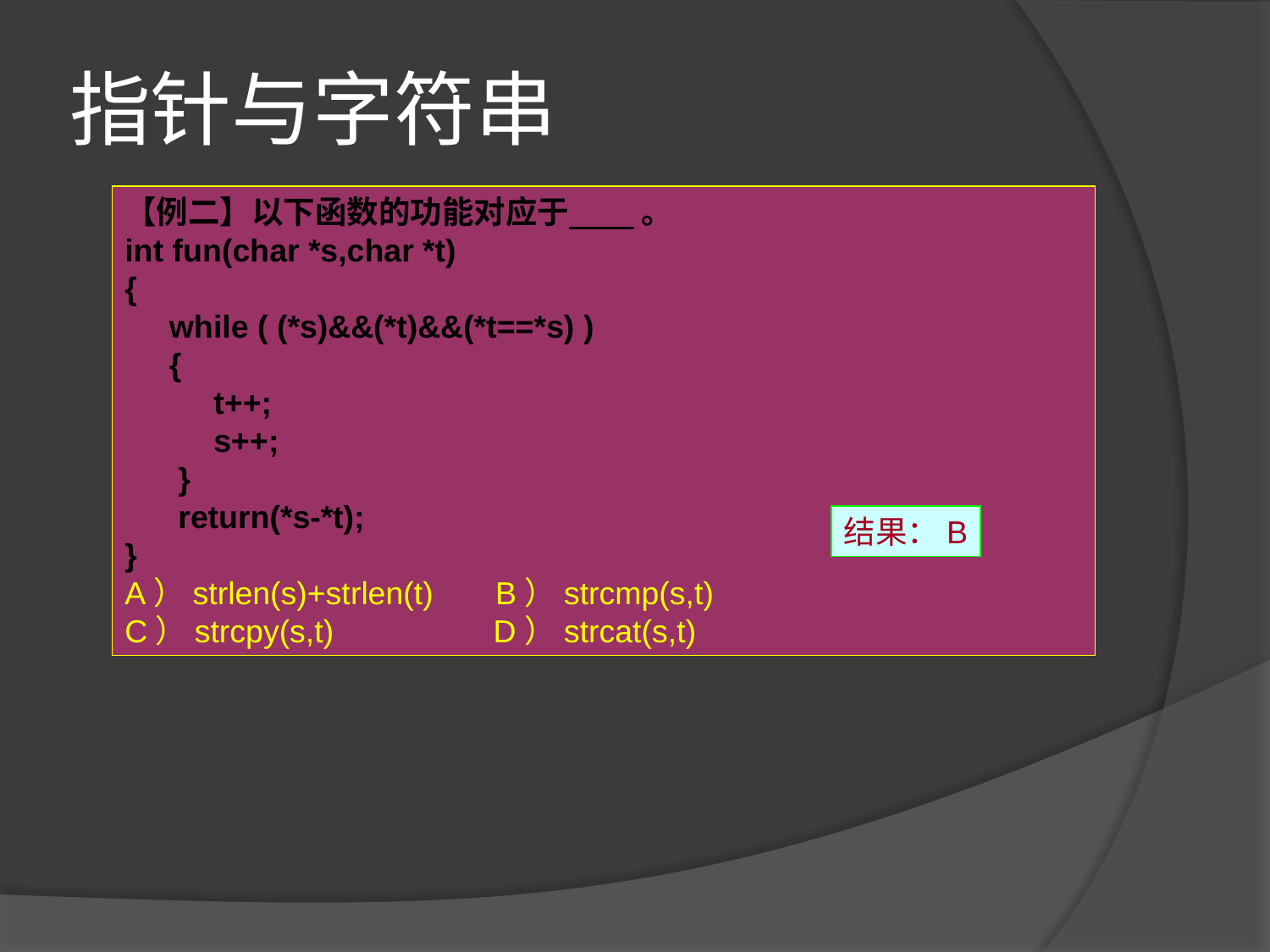

# 指针与字符串
【例二】以下函数的功能对应于          。
int fun(char *s,char *t)
{
     while ( (*s)&&(*t)&&(*t==*s) )
     {
          t++;
          s++;
      }
      return(*s-*t);
}
A）strlen(s)+strlen(t)       B）strcmp(s,t)
C）strcpy(s,t)                  D）strcat(s,t)
结果：B